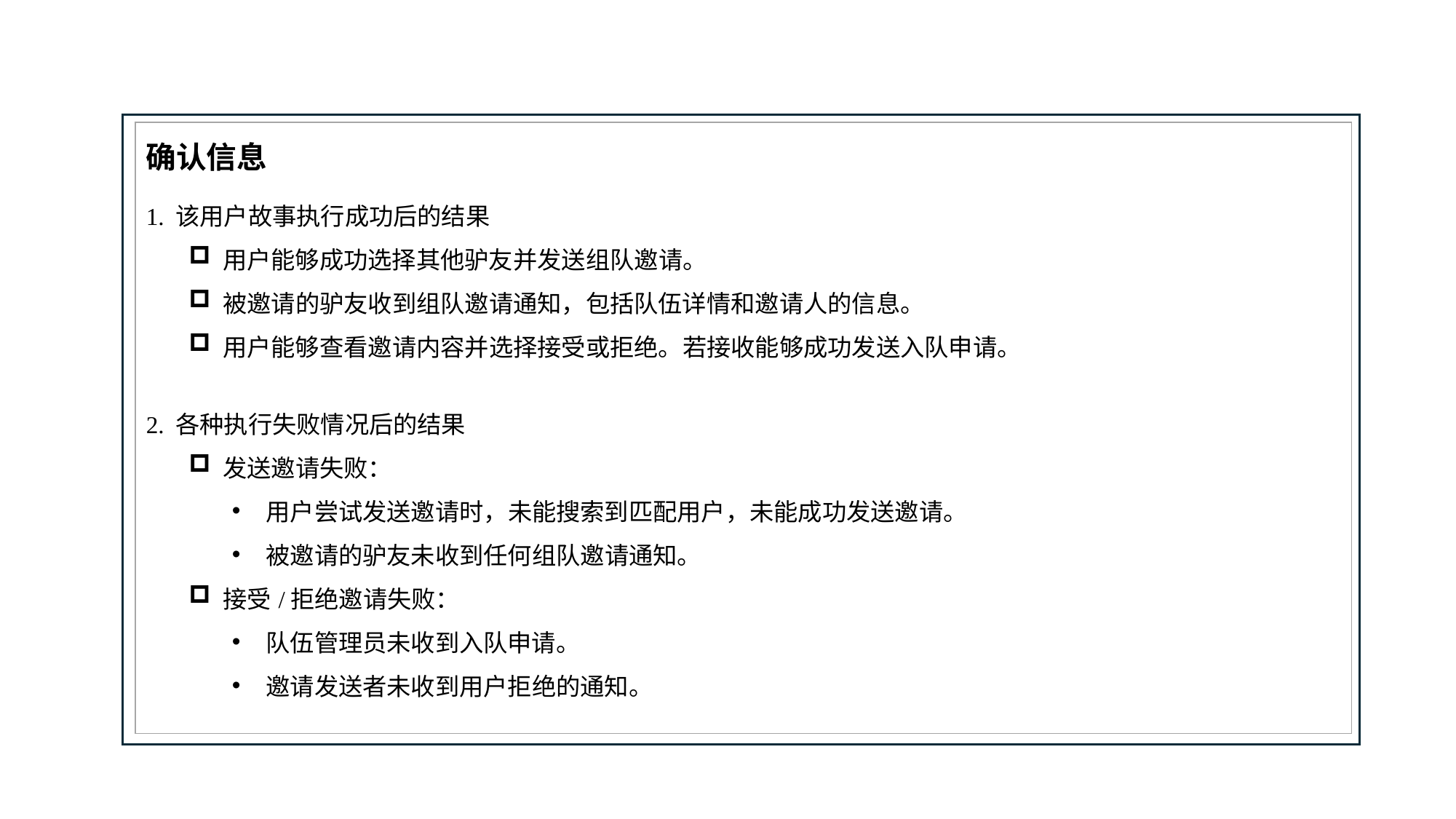

对于新功能，有注释的线框。对于bug，用截图重现的步骤。对于非功能性的故事，解释范围/标准
| 1. 该用户故事执行成功后的结果 用户能够成功选择其他驴友并发送组队邀请。 被邀请的驴友收到组队邀请通知，包括队伍详情和邀请人的信息。 用户能够查看邀请内容并选择接受或拒绝。若接收能够成功发送入队申请。 2. 各种执行失败情况后的结果 发送邀请失败： 用户尝试发送邀请时，未能搜索到匹配用户，未能成功发送邀请。 被邀请的驴友未收到任何组队邀请通知。 接受/拒绝邀请失败： 队伍管理员未收到入队申请。 邀请发送者未收到用户拒绝的通知。 |
| --- |
确认信息